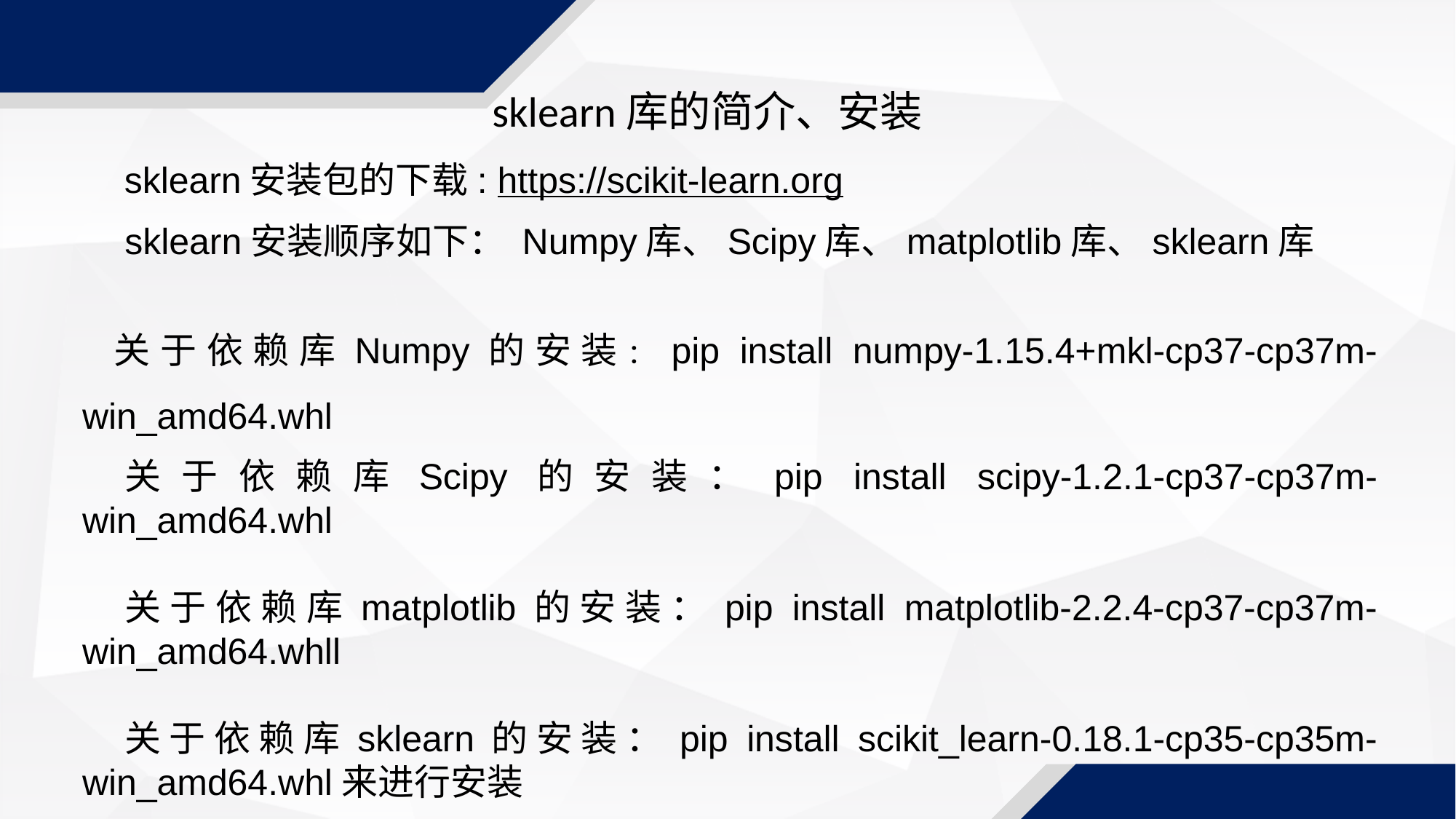

sklearn库的简介、安装
 sklearn安装包的下载: https://scikit-learn.org
sklearn安装顺序如下： Numpy库、Scipy库、matplotlib库、sklearn库

关于依赖库Numpy的安装：pip install numpy-1.15.4+mkl-cp37-cp37m-win_amd64.whl
关于依赖库Scipy的安装：pip install scipy-1.2.1-cp37-cp37m-win_amd64.whl

关于依赖库matplotlib的安装：pip install matplotlib-2.2.4-cp37-cp37m-win_amd64.whll

关于依赖库sklearn的安装：pip install scikit_learn-0.18.1-cp35-cp35m-win_amd64.whl来进行安装